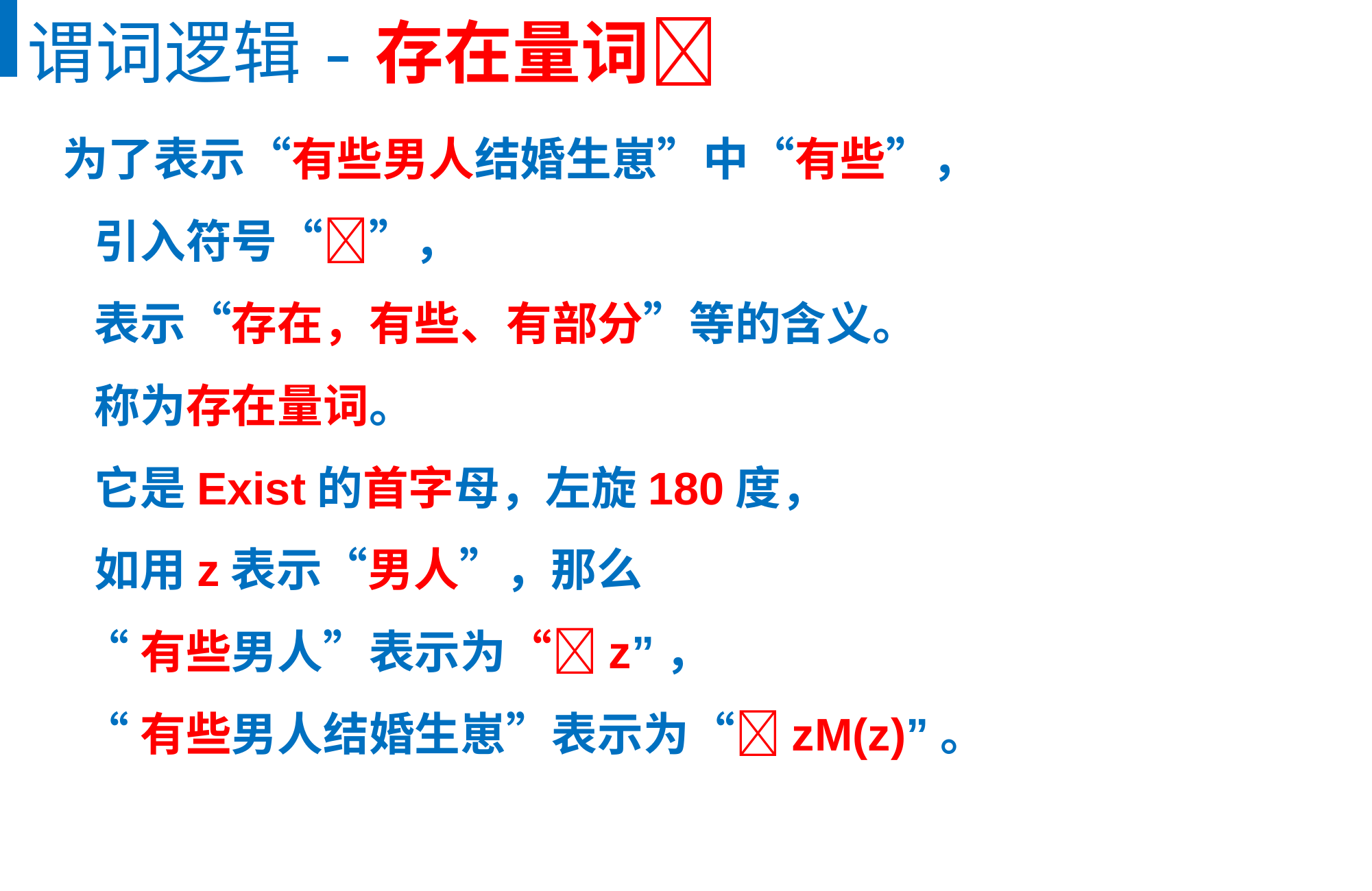

谓词逻辑-存在量词∃
为了表示“有些男人结婚生崽”中“有些”，
  引入符号“∃”，
  表示“存在，有些、有部分”等的含义。
  称为存在量词。
  它是Exist的首字母，左旋180度，
  如用z表示“男人”，那么
  “有些男人”表示为“∃z”，
  “有些男人结婚生崽”表示为“∃zM(z)”。